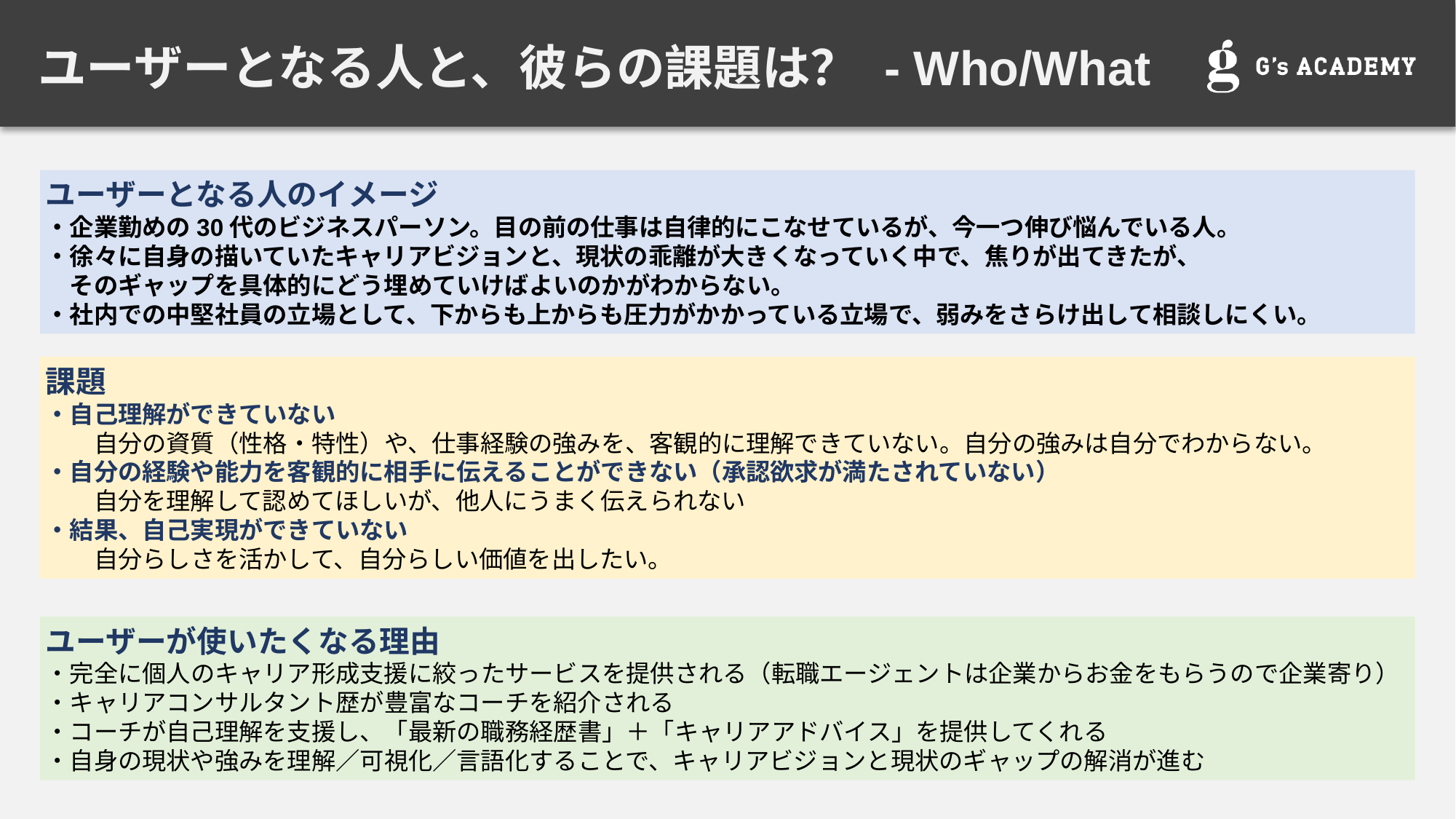

# ユーザーとなる人と、彼らの課題は？ - Who/What
ユーザーとなる人のイメージ
・企業勤めの30代のビジネスパーソン。目の前の仕事は自律的にこなせているが、今一つ伸び悩んでいる人。
・徐々に自身の描いていたキャリアビジョンと、現状の乖離が大きくなっていく中で、焦りが出てきたが、
　そのギャップを具体的にどう埋めていけばよいのかがわからない。
・社内での中堅社員の立場として、下からも上からも圧力がかかっている立場で、弱みをさらけ出して相談しにくい。
課題
・自己理解ができていない
　　自分の資質（性格・特性）や、仕事経験の強みを、客観的に理解できていない。自分の強みは自分でわからない。
・自分の経験や能力を客観的に相手に伝えることができない（承認欲求が満たされていない）
　　自分を理解して認めてほしいが、他人にうまく伝えられない
・結果、自己実現ができていない
　　自分らしさを活かして、自分らしい価値を出したい。
ユーザーが使いたくなる理由
・完全に個人のキャリア形成支援に絞ったサービスを提供される（転職エージェントは企業からお金をもらうので企業寄り）
・キャリアコンサルタント歴が豊富なコーチを紹介される
・コーチが自己理解を支援し、「最新の職務経歴書」＋「キャリアアドバイス」を提供してくれる
・自身の現状や強みを理解／可視化／言語化することで、キャリアビジョンと現状のギャップの解消が進む